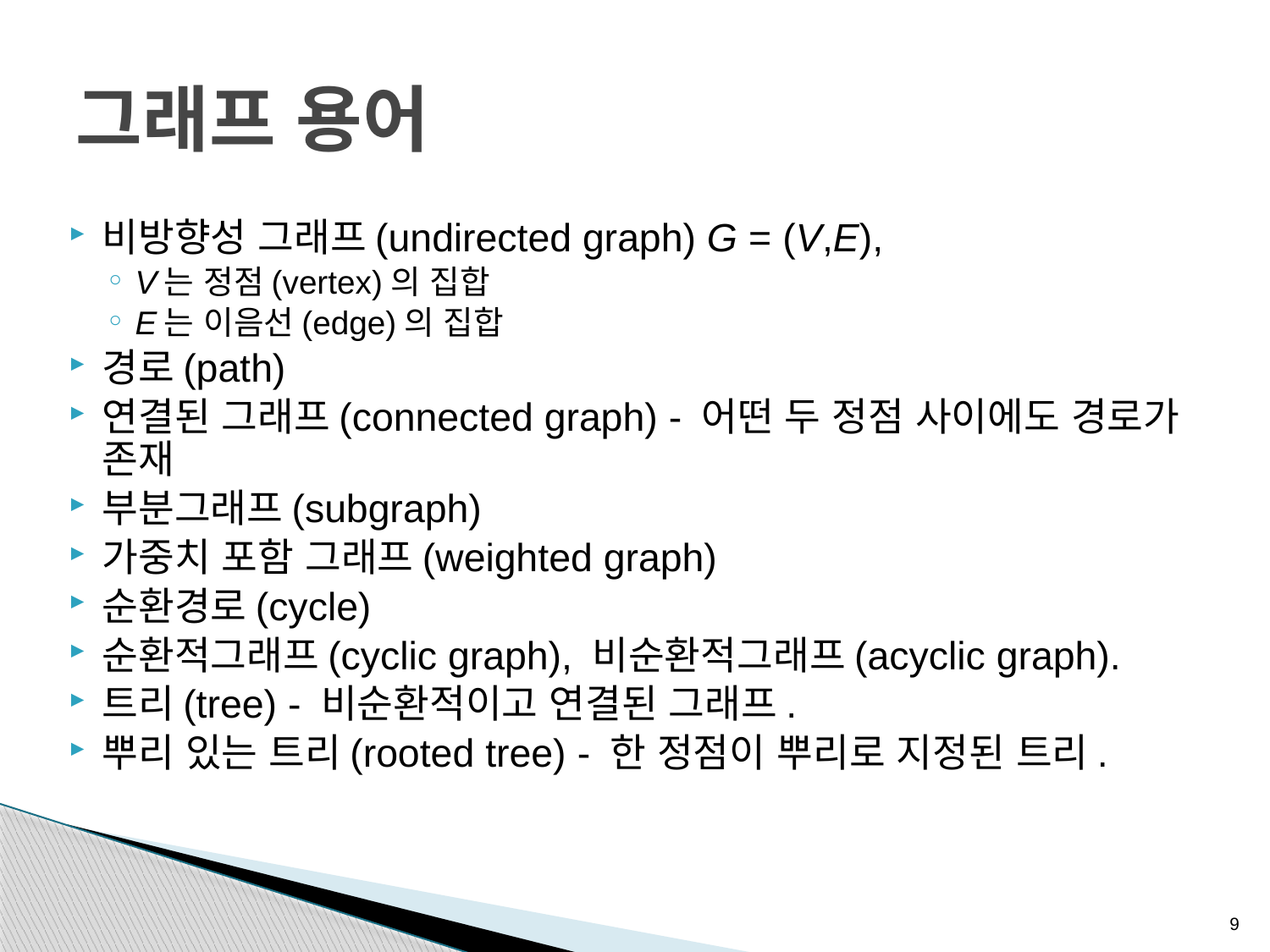

# 그래프 용어
비방향성 그래프(undirected graph) G = (V,E),
V는 정점(vertex)의 집합
E는 이음선(edge)의 집합
경로(path)
연결된 그래프(connected graph) - 어떤 두 정점 사이에도 경로가 존재
부분그래프(subgraph)
가중치 포함 그래프(weighted graph)
순환경로(cycle)
순환적그래프(cyclic graph), 비순환적그래프(acyclic graph).
트리(tree) - 비순환적이고 연결된 그래프.
뿌리 있는 트리(rooted tree) - 한 정점이 뿌리로 지정된 트리.
9